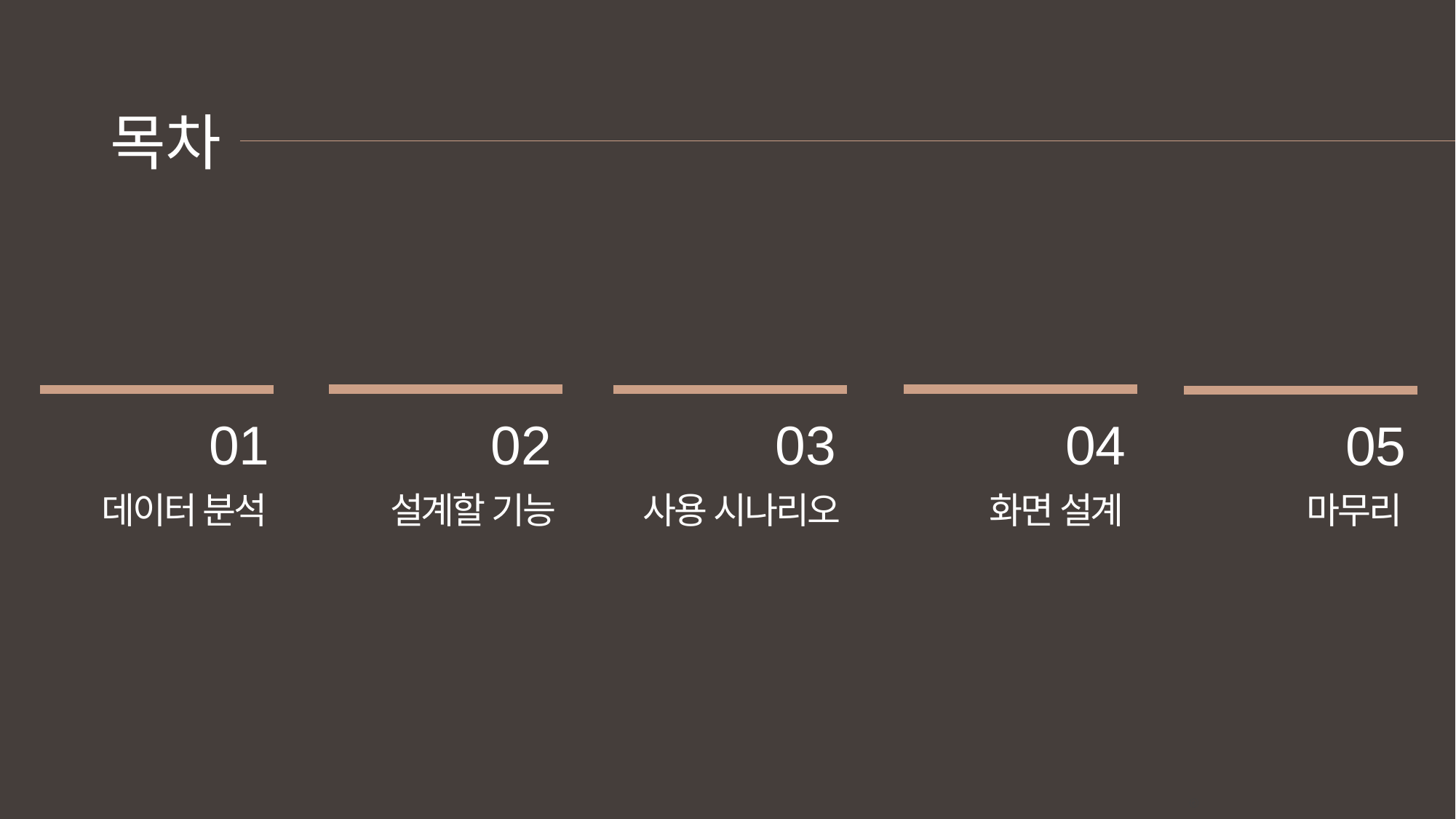

목차
02
 설계할 기능
04
화면 설계
03
사용 시나리오
01
데이터 분석
05
마무리

ⓒSaebyeol Yu. Saebyeol’s PowerPoint